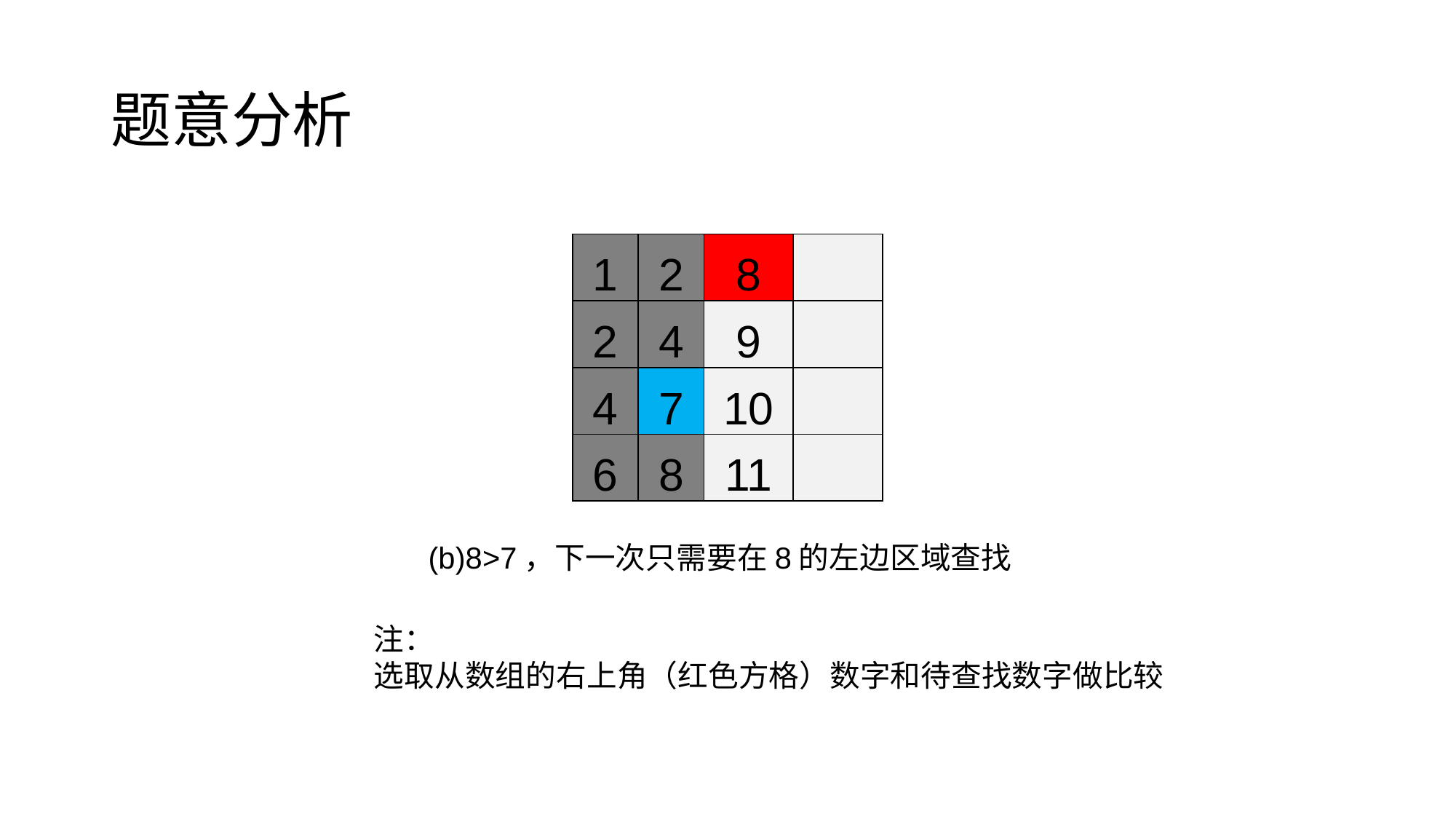

# 题意分析
| 1 | 2 | 8 |  |
| --- | --- | --- | --- |
| 2 | 4 | 9 |  |
| 4 | 7 | 10 |  |
| 6 | 8 | 11 |  |
(b)8>7，下一次只需要在8的左边区域查找
注：
选取从数组的右上角（红色方格）数字和待查找数字做比较